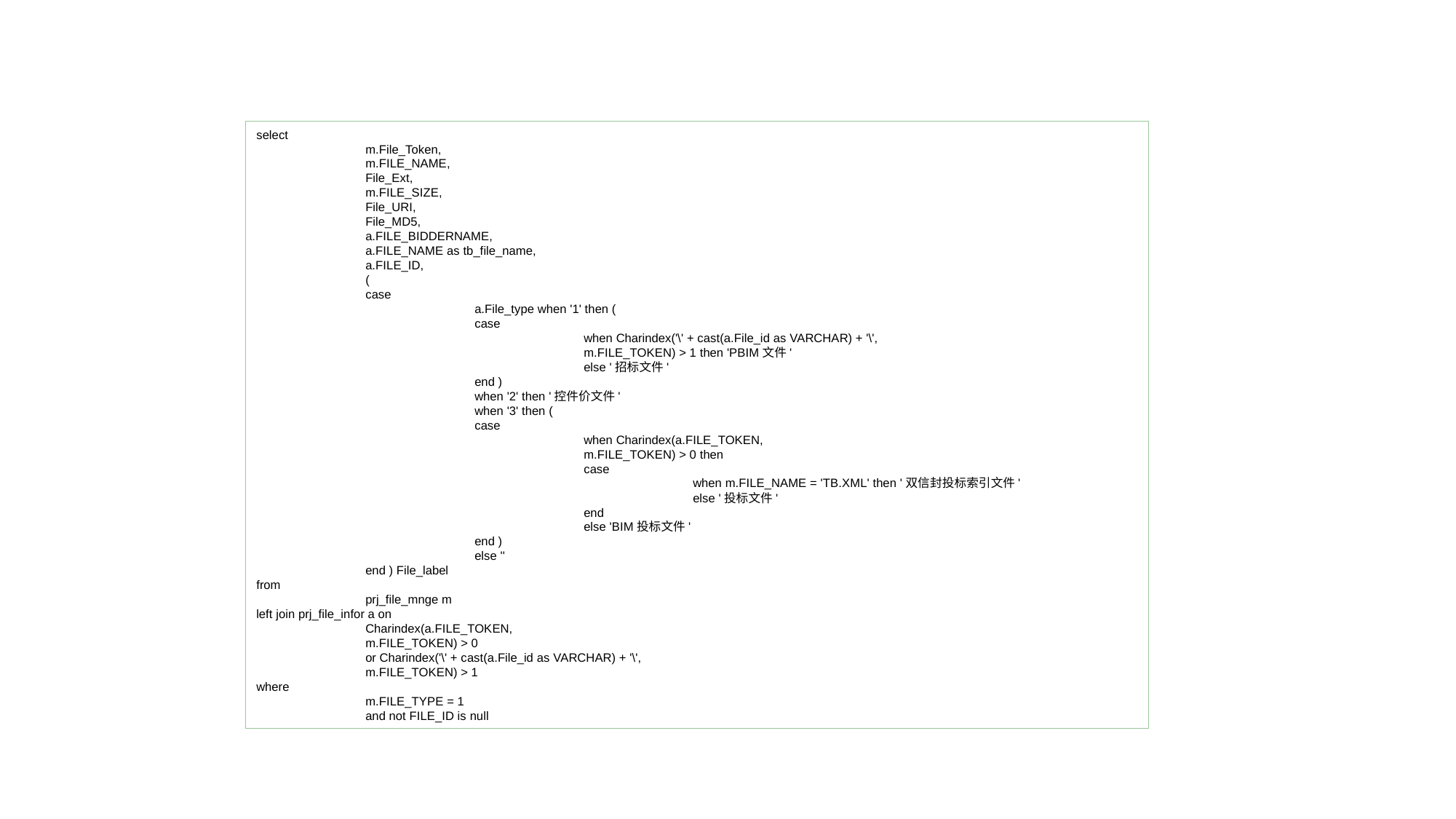

select
	m.File_Token,
	m.FILE_NAME,
	File_Ext,
	m.FILE_SIZE,
	File_URI,
	File_MD5,
	a.FILE_BIDDERNAME,
	a.FILE_NAME as tb_file_name,
	a.FILE_ID,
	(
	case
		a.File_type when '1' then (
		case
			when Charindex('\' + cast(a.File_id as VARCHAR) + '\',
			m.FILE_TOKEN) > 1 then 'PBIM文件'
			else '招标文件'
		end )
		when '2' then '控件价文件'
		when '3' then (
		case
			when Charindex(a.FILE_TOKEN,
			m.FILE_TOKEN) > 0 then
			case
				when m.FILE_NAME = 'TB.XML' then '双信封投标索引文件'
				else '投标文件'
			end
			else 'BIM投标文件'
		end )
		else ''
	end ) File_label
from
	prj_file_mnge m
left join prj_file_infor a on
	Charindex(a.FILE_TOKEN,
	m.FILE_TOKEN) > 0
	or Charindex('\' + cast(a.File_id as VARCHAR) + '\',
	m.FILE_TOKEN) > 1
where
	m.FILE_TYPE = 1
	and not FILE_ID is null